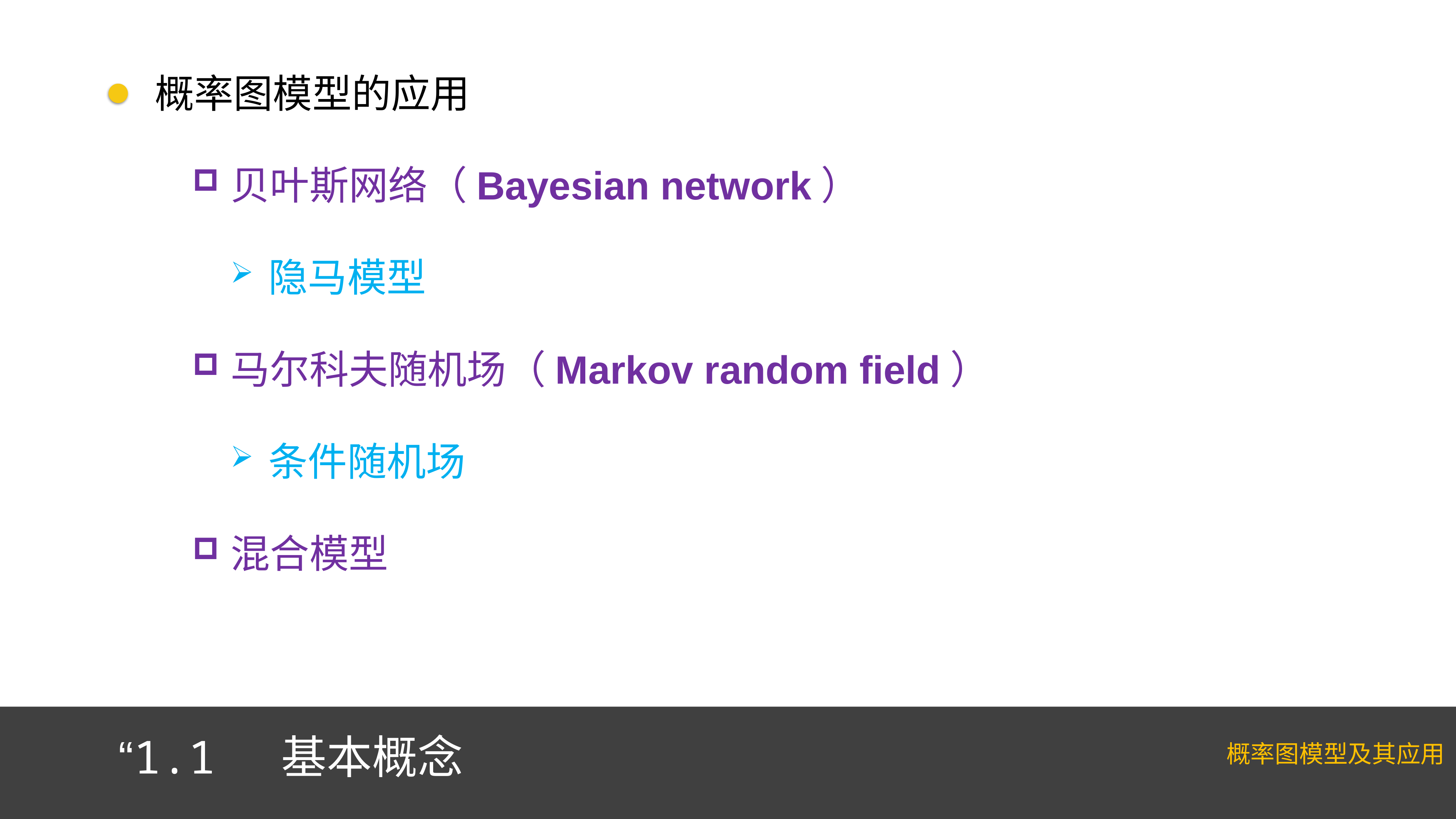

概率图模型的应用
贝叶斯网络（Bayesian network）
隐马模型
马尔科夫随机场（Markov random field）
条件随机场
混合模型

“1.1  基本概念